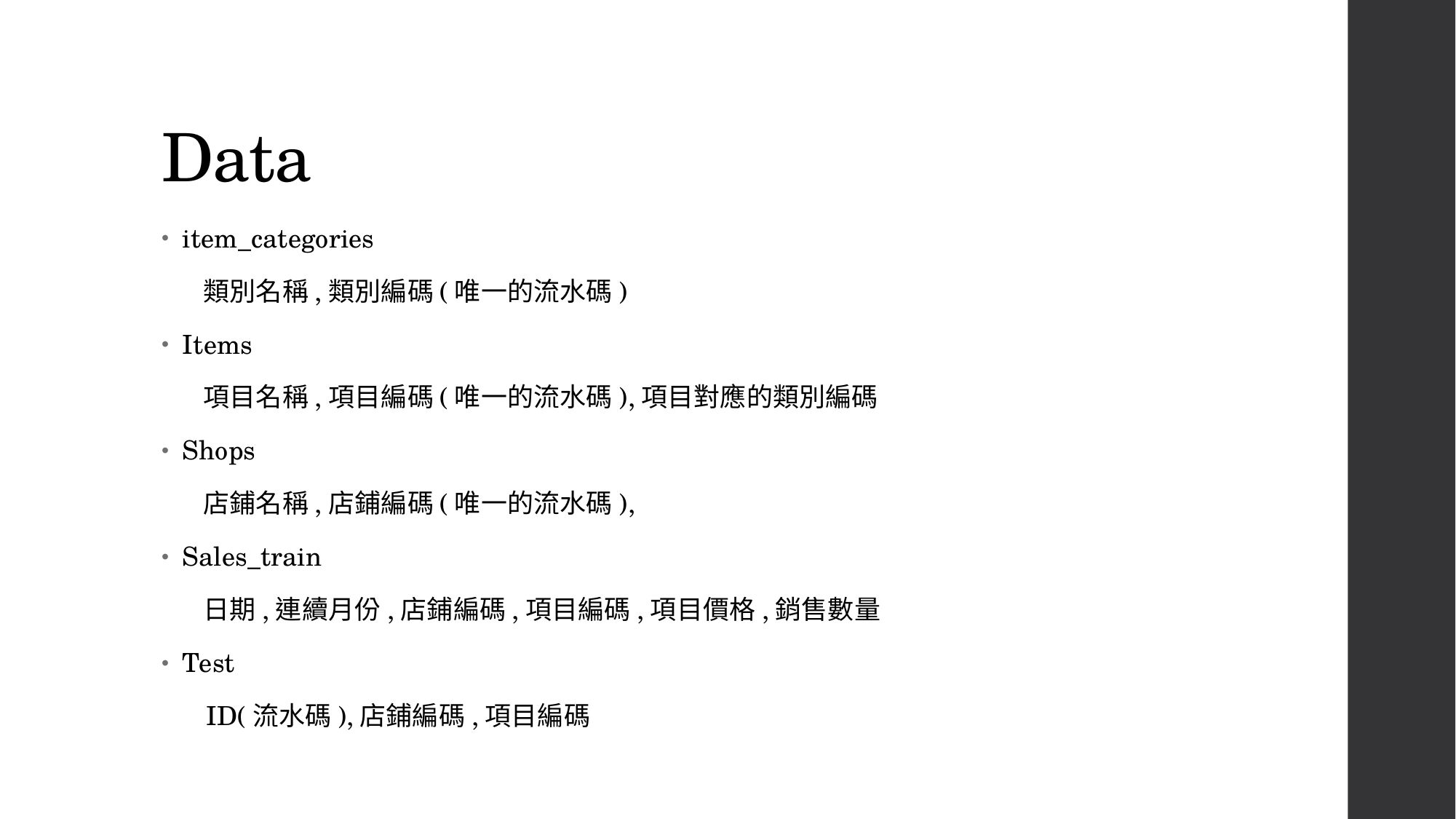

# Data
item_categories
      類別名稱,類別編碼(唯一的流水碼)
Items
      項目名稱,項目編碼(唯一的流水碼),項目對應的類別編碼
Shops
      店鋪名稱,店鋪編碼(唯一的流水碼),
Sales_train
      日期,連續月份,店鋪編碼,項目編碼,項目價格,銷售數量
Test
      ID(流水碼),店鋪編碼,項目編碼